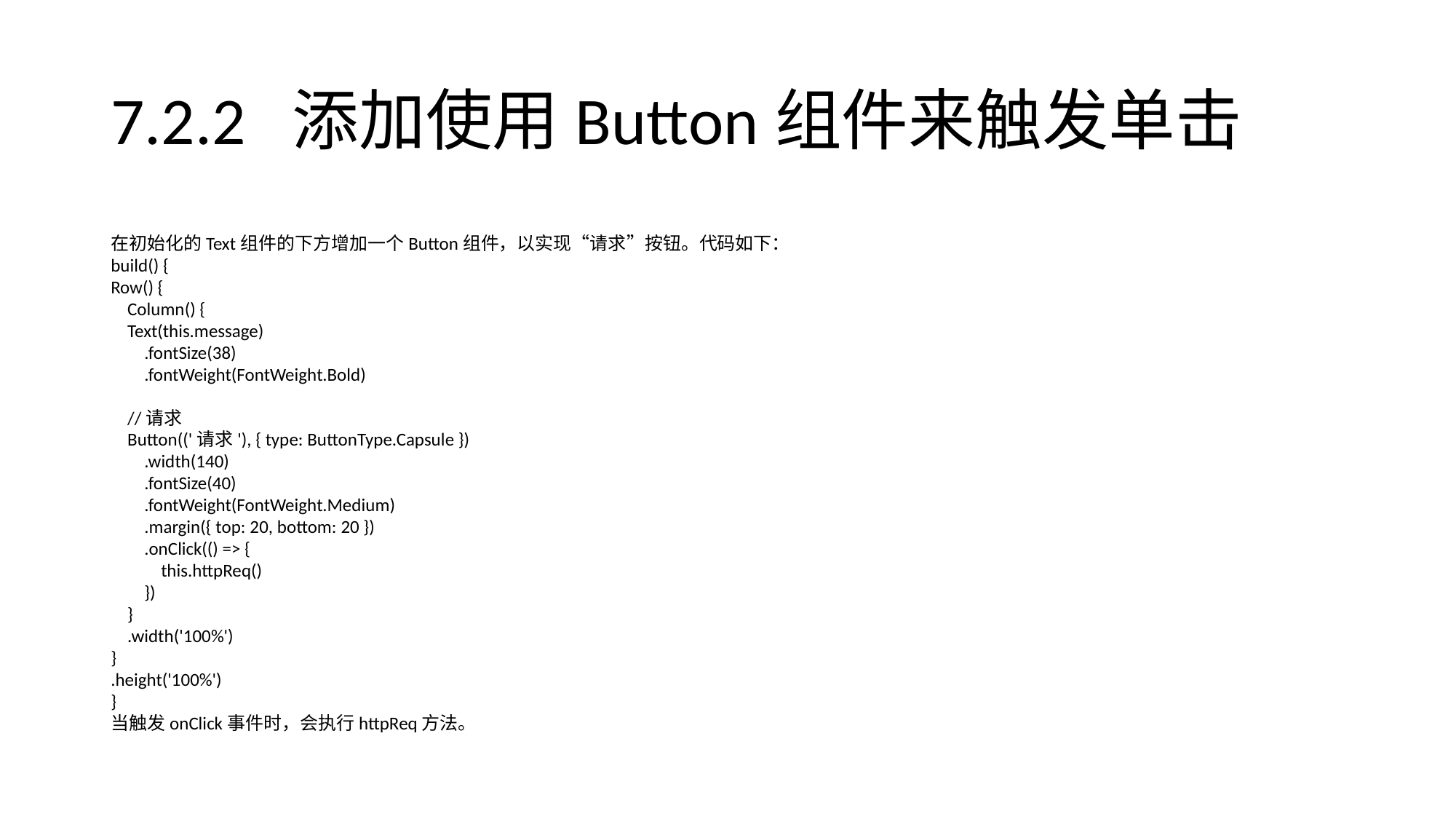

# 7.2.2  添加使用Button组件来触发单击
在初始化的Text组件的下方增加一个Button组件，以实现“请求”按钮。代码如下：
build() {
Row() {
    Column() {
    Text(this.message)
        .fontSize(38)
        .fontWeight(FontWeight.Bold)

    //请求
    Button(('请求'), { type: ButtonType.Capsule })
        .width(140)
        .fontSize(40)
        .fontWeight(FontWeight.Medium)
        .margin({ top: 20, bottom: 20 })
        .onClick(() => {
            this.httpReq()
        })
    }
    .width('100%')
}
.height('100%')
}
当触发onClick事件时，会执行httpReq方法。